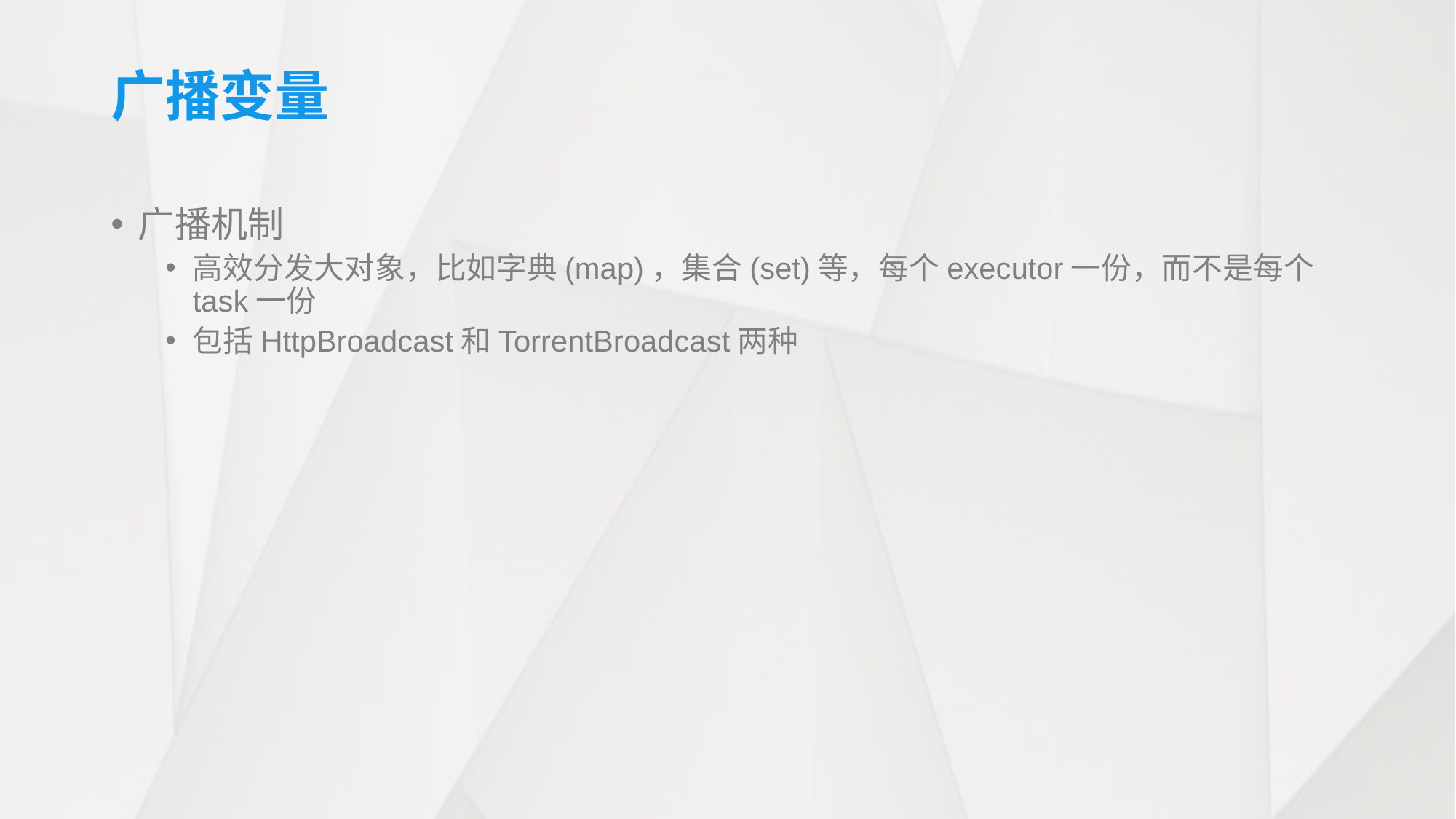

# 广播变量
广播机制
高效分发大对象，比如字典(map)，集合(set)等，每个executor一份，而不是每个task一份
包括HttpBroadcast和TorrentBroadcast两种